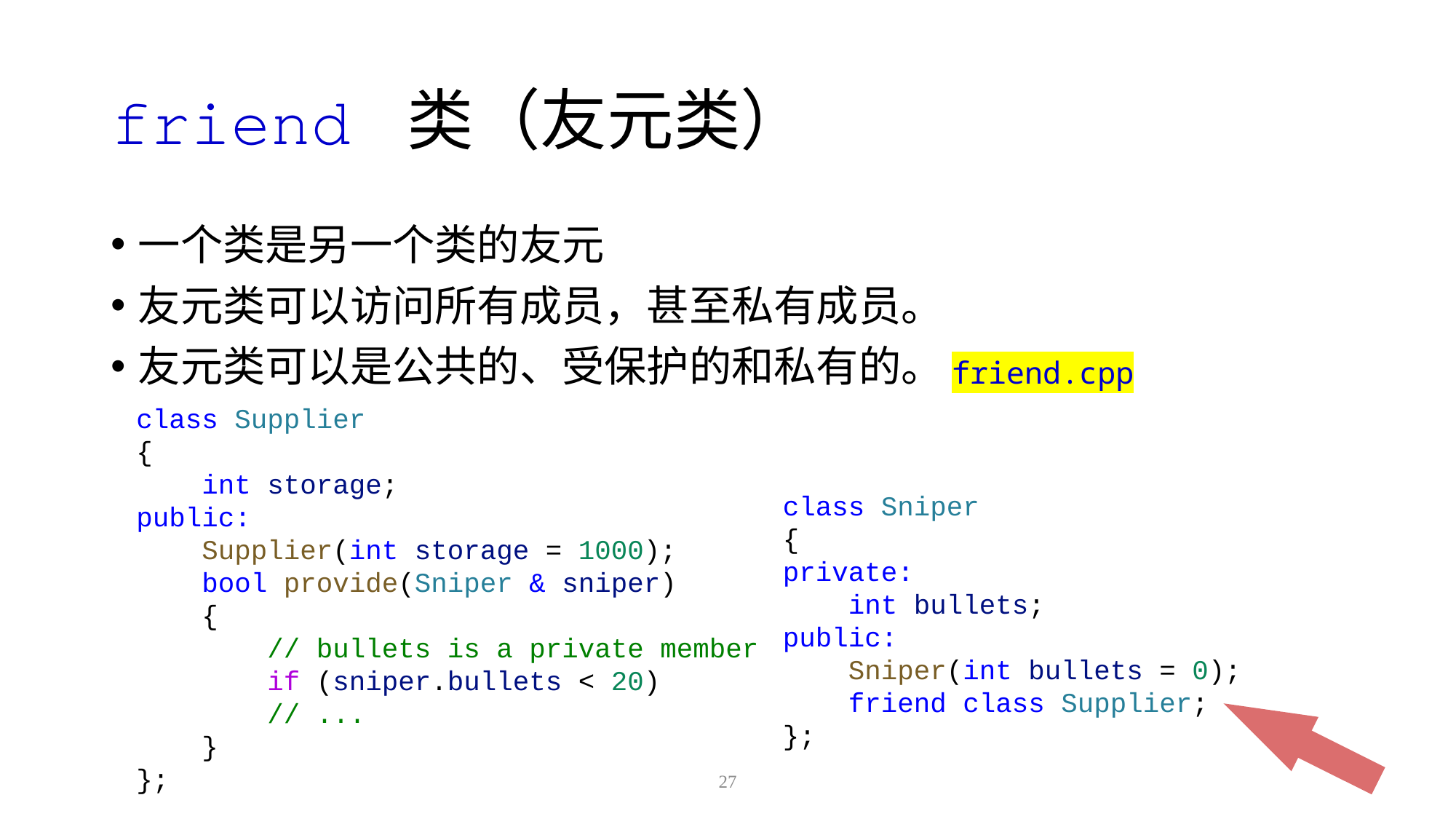

# friend 类（友元类）
一个类是另一个类的友元
友元类可以访问所有成员，甚至私有成员。
友元类可以是公共的、受保护的和私有的。
friend.cpp
class Supplier
{
    int storage;
public:
    Supplier(int storage = 1000);
    bool provide(Sniper & sniper)
    {
        // bullets is a private member
        if (sniper.bullets < 20)
        // ...
    }
};
class Sniper
{
private:
    int bullets;
public:
    Sniper(int bullets = 0);
    friend class Supplier;
};
27